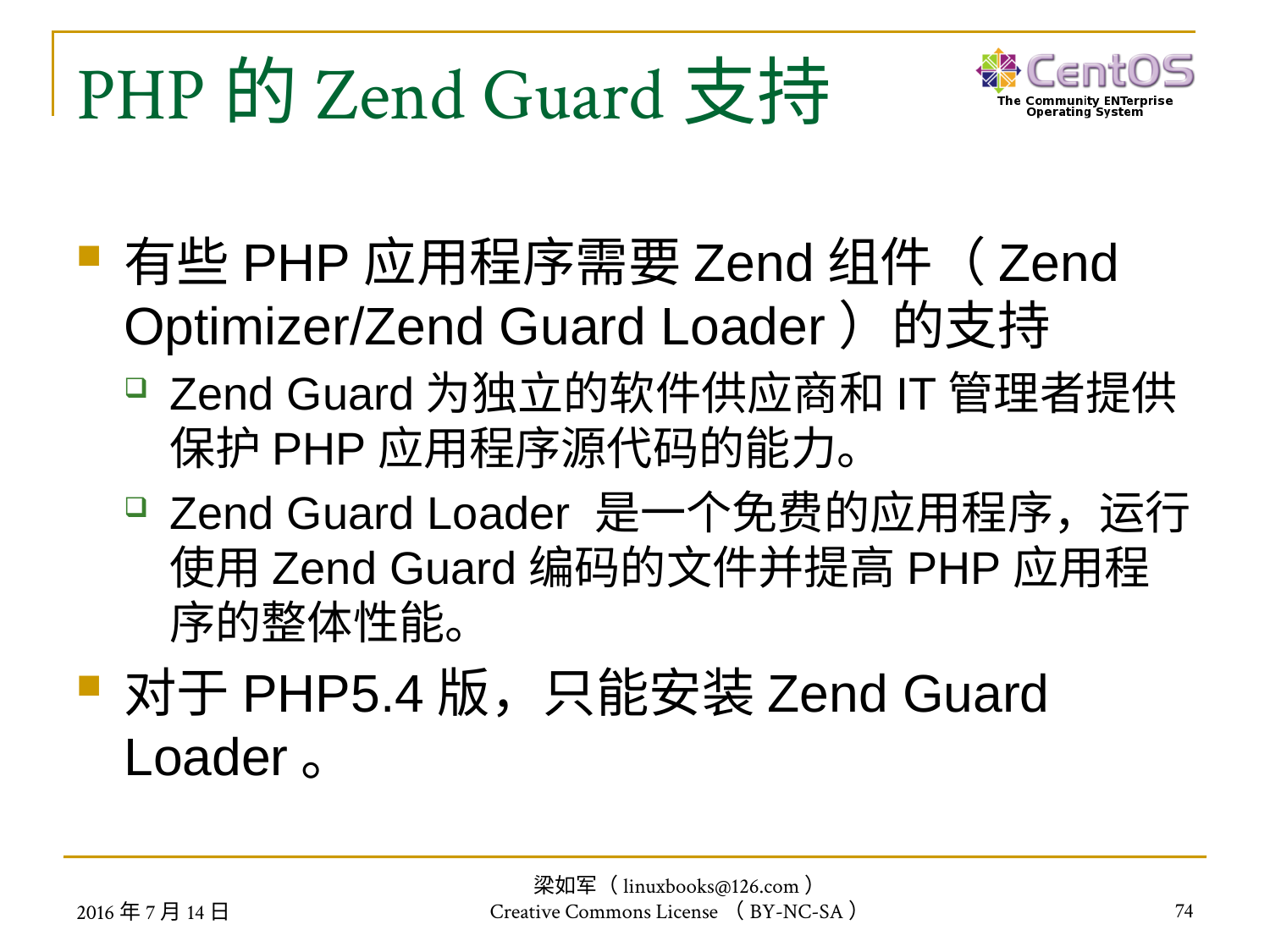

# PHP的Zend Guard支持
有些PHP应用程序需要Zend组件（Zend Optimizer/Zend Guard Loader）的支持
Zend Guard为独立的软件供应商和IT管理者提供保护PHP应用程序源代码的能力。
Zend Guard Loader 是一个免费的应用程序，运行使用Zend Guard编码的文件并提高PHP应用程序的整体性能。
对于PHP5.4版，只能安装Zend Guard Loader。
梁如军（linuxbooks@126.com）
Creative Commons License（BY-NC-SA）
2016年7月14日
74